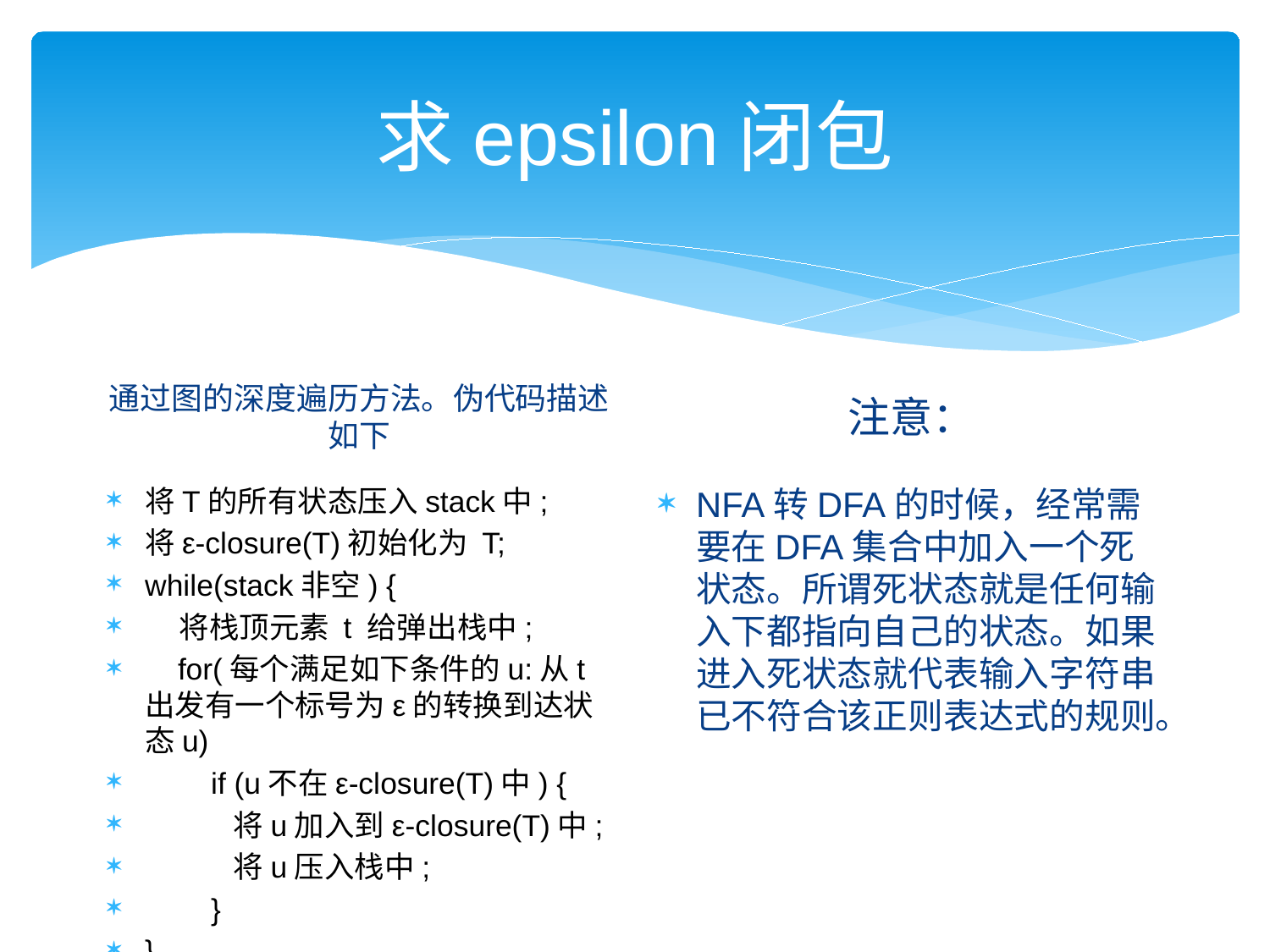

# 求epsilon闭包
注意：
通过图的深度遍历方法。伪代码描述如下
将T的所有状态压入stack中;
将ε-closure(T)初始化为 T;
while(stack非空) {
    将栈顶元素 t 给弹出栈中;
    for(每个满足如下条件的u:从t出发有一个标号为ε的转换到达状态u)
        if (u不在ε-closure(T)中) {
            将u加入到ε-closure(T)中;
            将u压入栈中;
        }
}
NFA转DFA的时候，经常需要在DFA集合中加入一个死状态。所谓死状态就是任何输入下都指向自己的状态。如果进入死状态就代表输入字符串已不符合该正则表达式的规则。